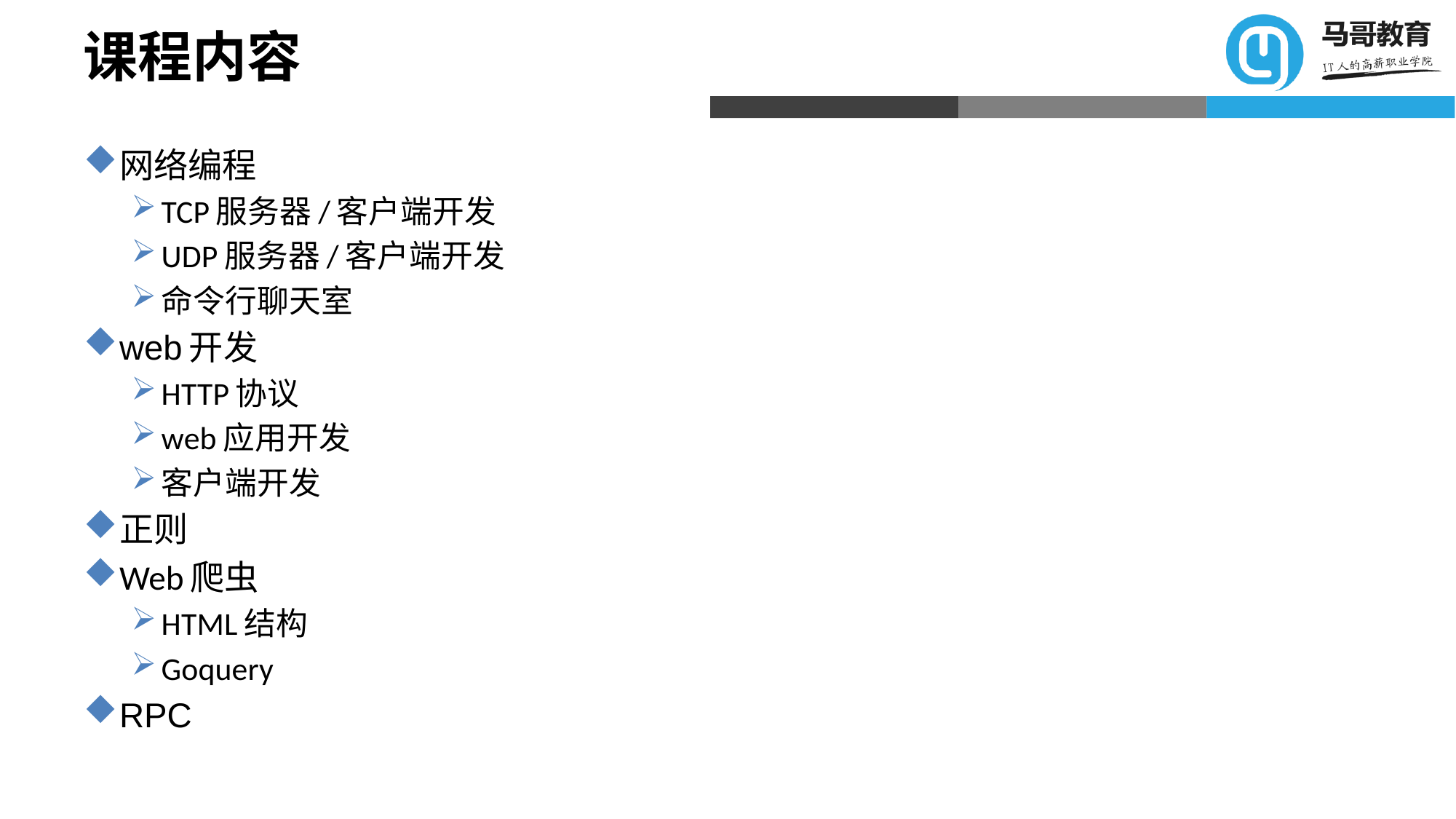

# 课程内容
网络编程
TCP服务器/客户端开发
UDP服务器/客户端开发
命令行聊天室
web开发
HTTP协议
web应用开发
客户端开发
正则
Web爬虫
HTML结构
Goquery
RPC